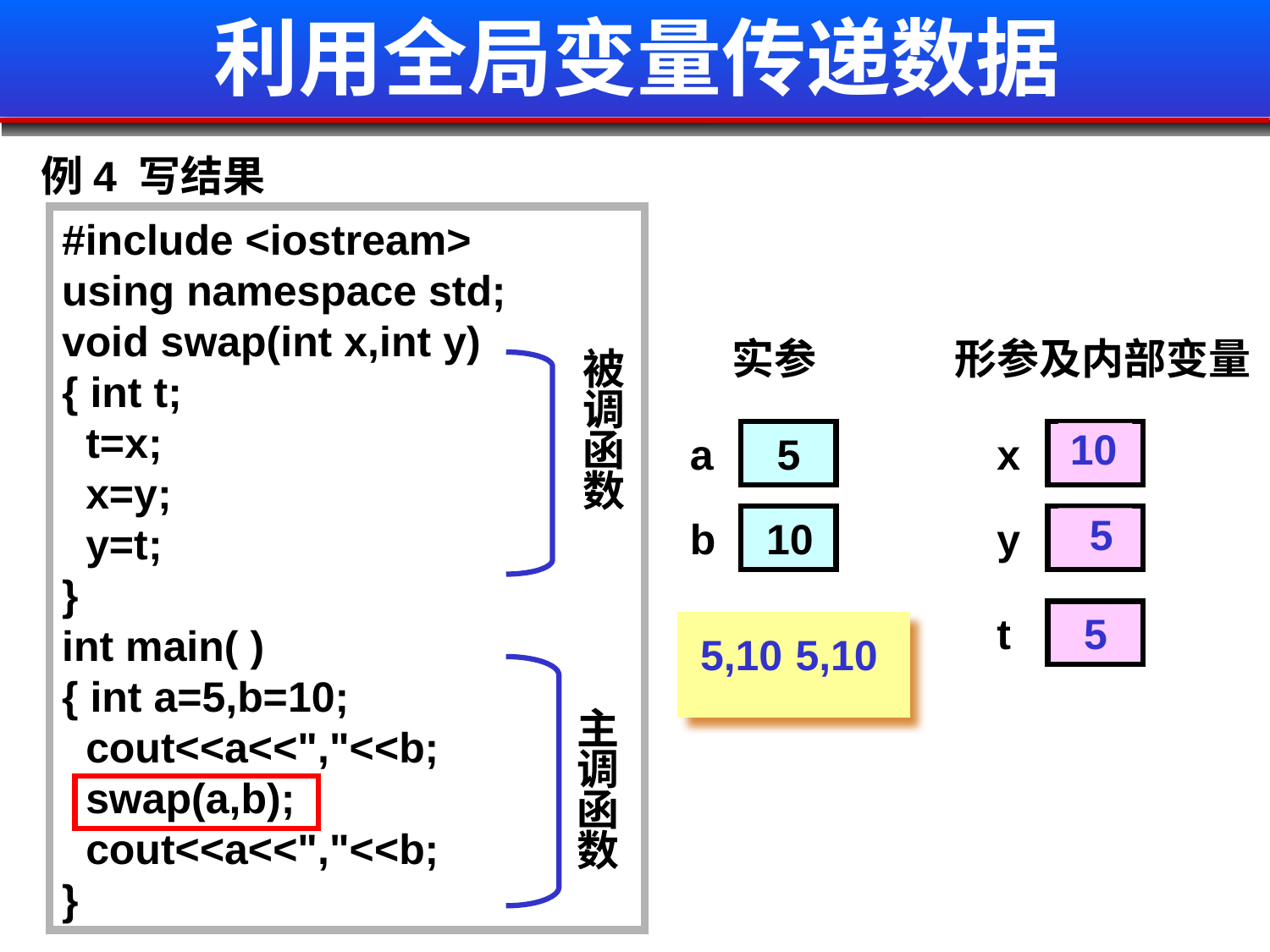

# 利用全局变量传递数据

例4 写结果
#include <iostream>
using namespace std;
void swap(int x,int y)
{ int t;
  t=x;
  x=y;
  y=t;
}
int main( )
{ int a=5,b=10;
  cout<<a<<","<<b;
  swap(a,b);
  cout<<a<<","<<b;
}
实参
形参及内部变量
被调函数

a

  5
x

  5
 10
b

  10
y

 10
 5
t

  5

5,10
5,10

主调函数